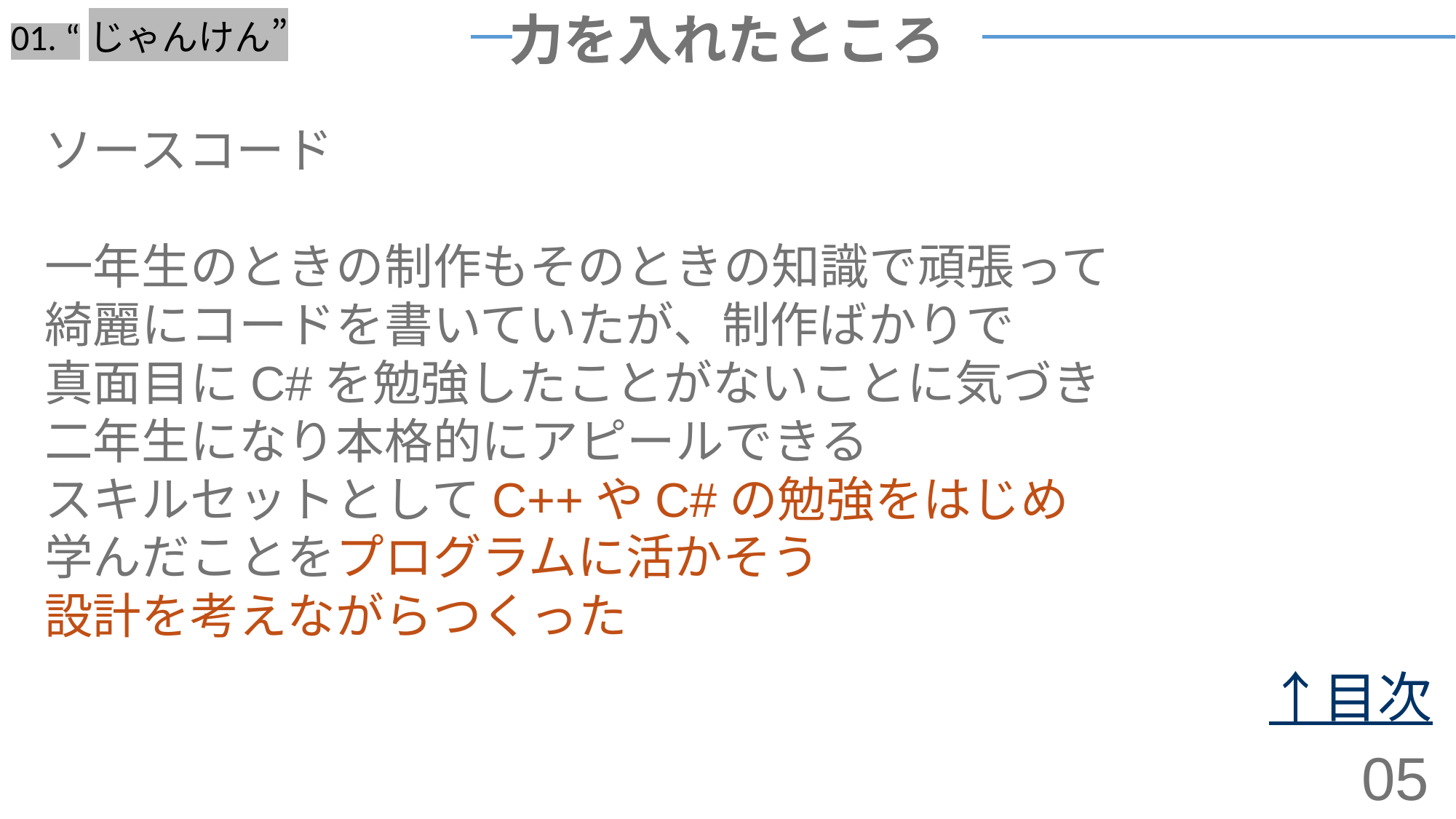

# 01. “じゃんけん”
力を入れたところ
ソースコード

一年生のときの制作もそのときの知識で頑張って
綺麗にコードを書いていたが、制作ばかりで
真面目にC#を勉強したことがないことに気づき
二年生になり本格的にアピールできる
スキルセットとしてC++やC#の勉強をはじめ
学んだことをプログラムに活かそう
設計を考えながらつくった
↑目次
05